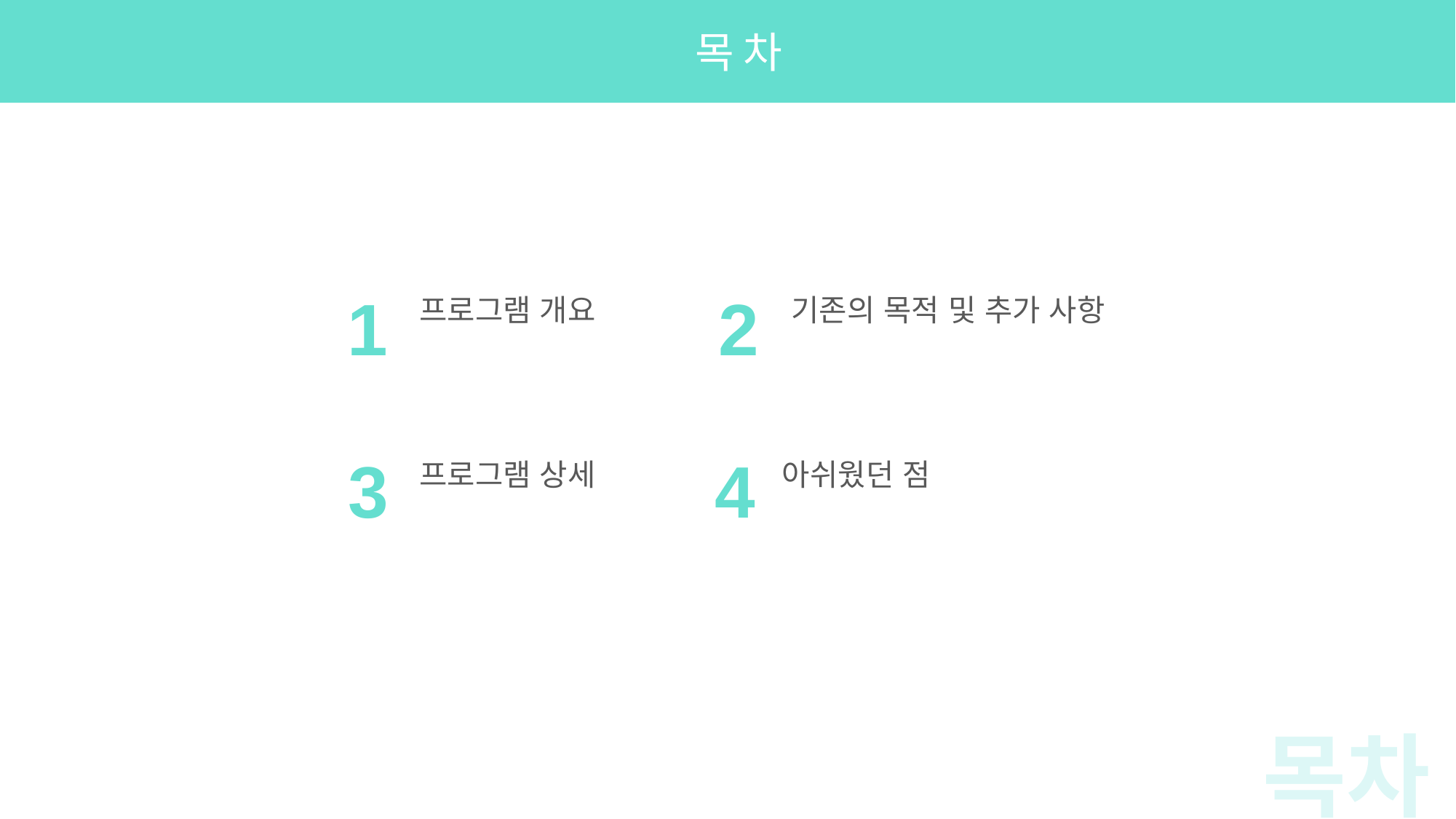

목차
1
프로그램 개요
2
기존의 목적 및 추가 사항
3
프로그램 상세
4
아쉬웠던 점
목차